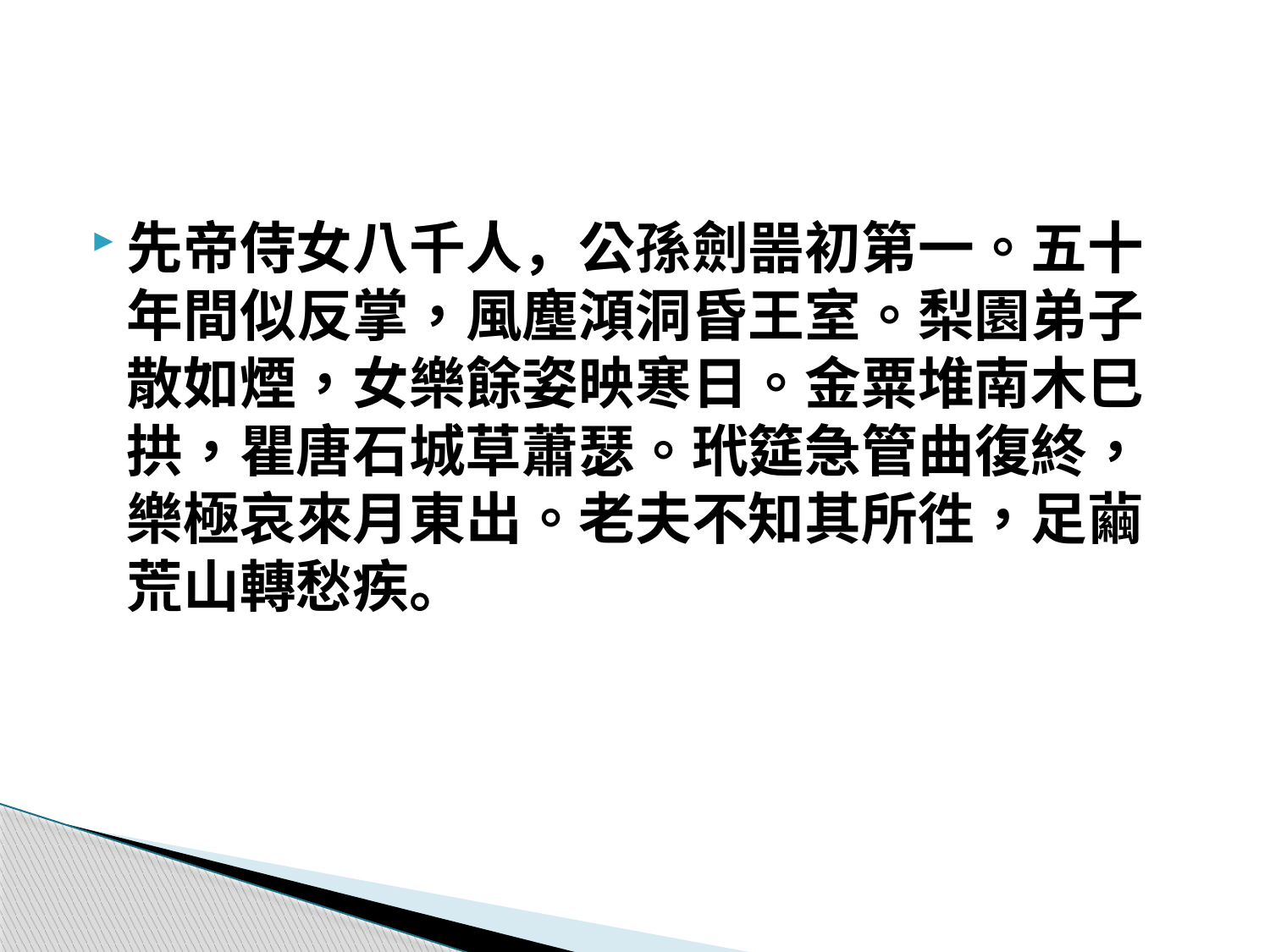

#
先帝侍女八千人，公孫劍噐初第一。五十年間似反掌，風塵澒洞昏王室。梨園弟子散如煙，女樂餘姿映寒日。金粟堆南木巳拱，瞿唐石城草蕭瑟。玳筵急管曲復終，樂極哀來月東出。老夫不知其所徃，足繭荒山轉愁疾。